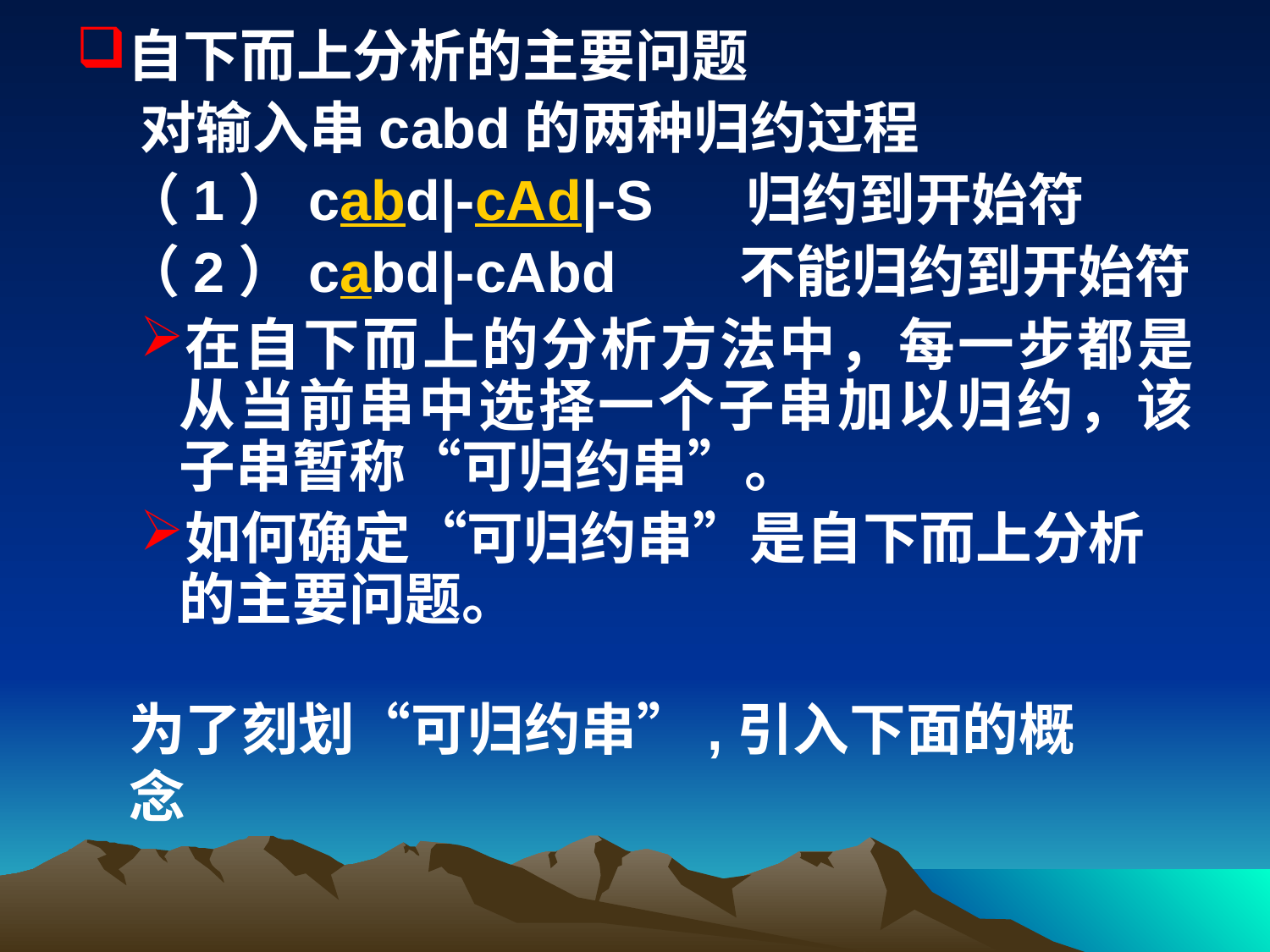

自下而上分析的主要问题
对输入串cabd的两种归约过程
	（1）cabd|-cAd|-S     归约到开始符
	（2）cabd|-cAbd       不能归约到开始符
在自下而上的分析方法中，每一步都是从当前串中选择一个子串加以归约，该子串暂称“可归约串”。
如何确定“可归约串”是自下而上分析的主要问题。
为了刻划“可归约串”,引入下面的概念